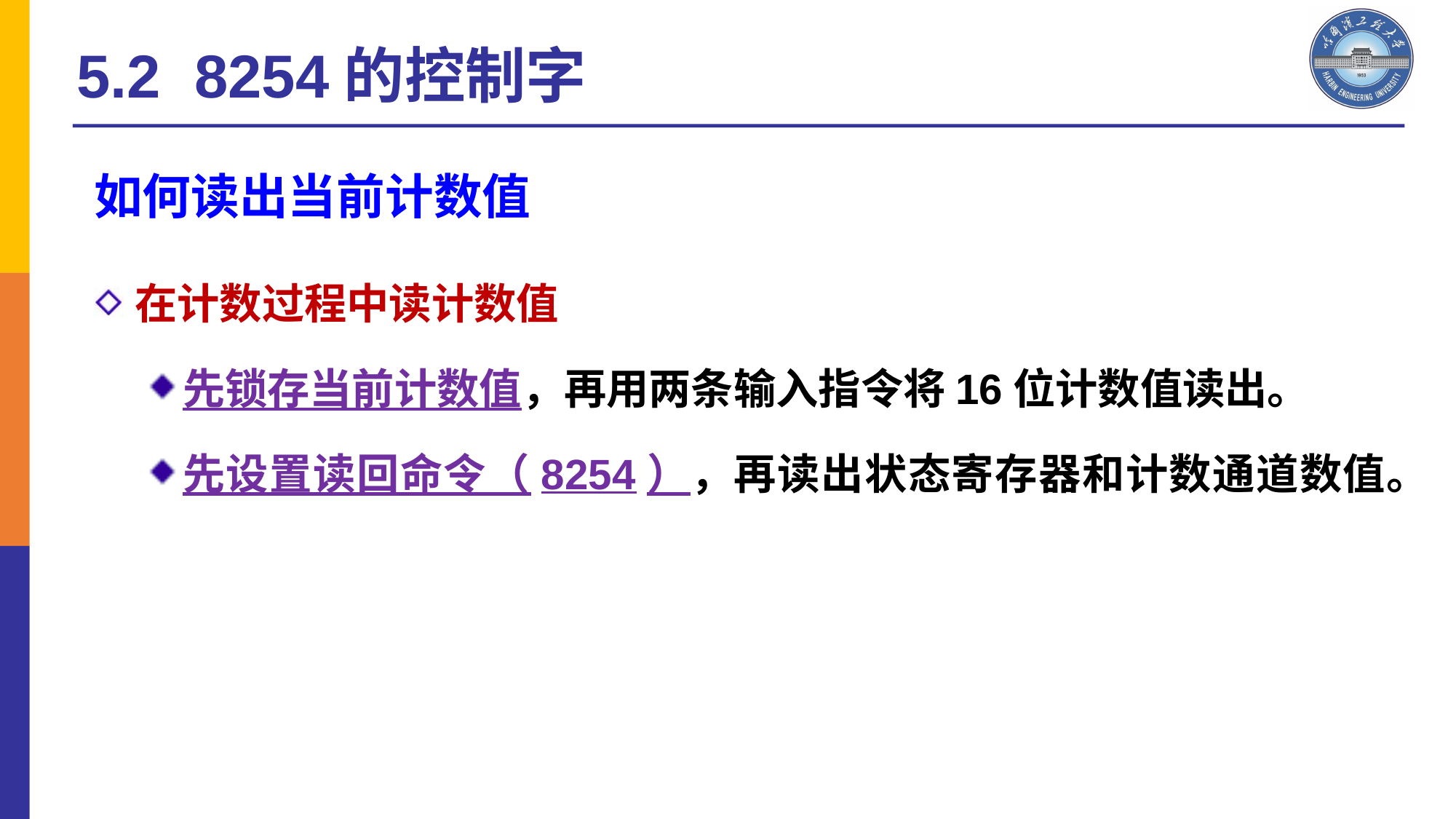

5.2  8254的控制字
如何读出当前计数值
在计数过程中读计数值
先锁存当前计数值，再用两条输入指令将16位计数值读出。
先设置读回命令（8254），再读出状态寄存器和计数通道数值。